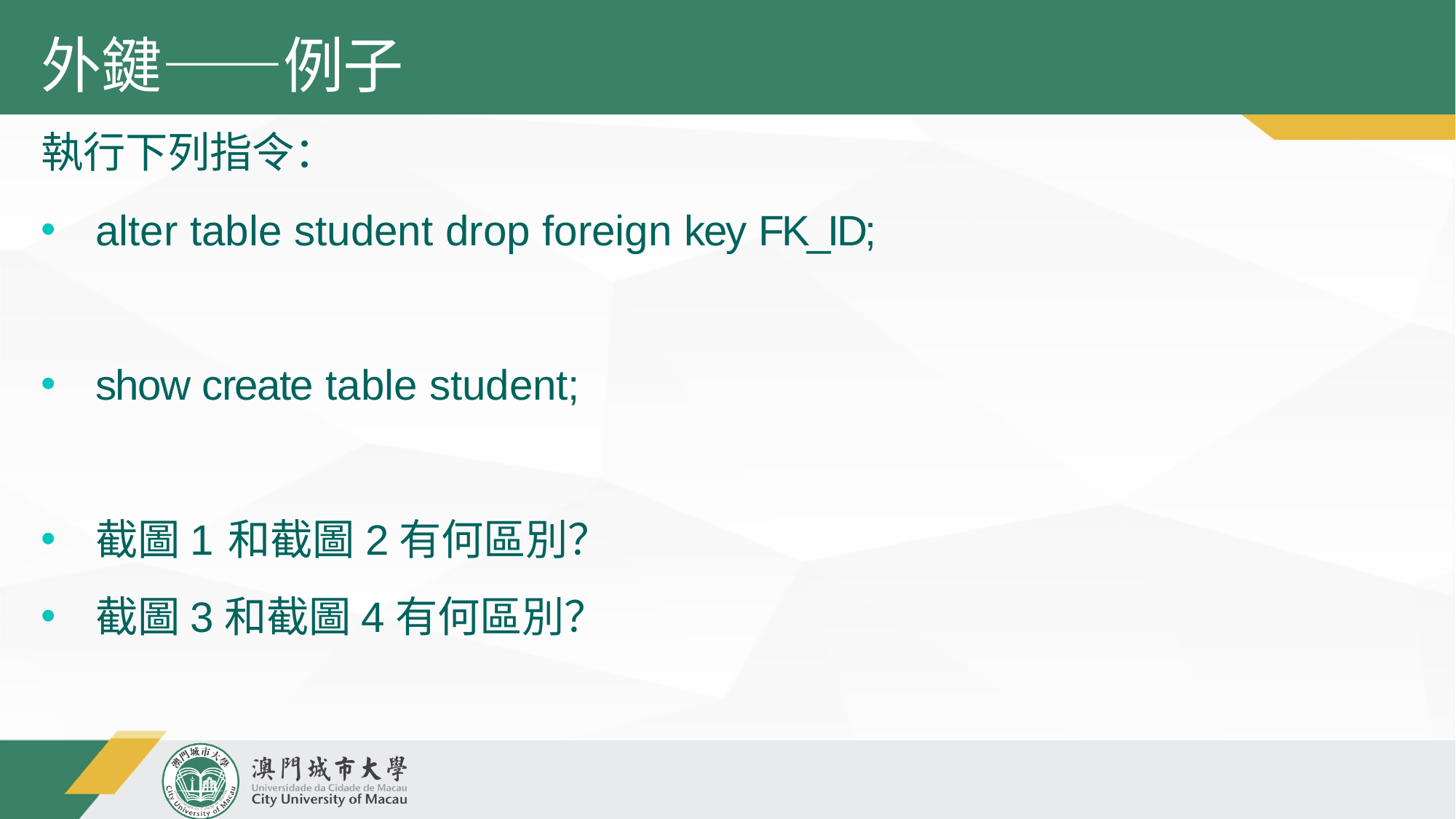

# 外鍵——例子
執行下列指令：
alter table student drop foreign key FK_ID;
show create table student;
截圖1和截圖2有何區別？
截圖3和截圖4有何區別？